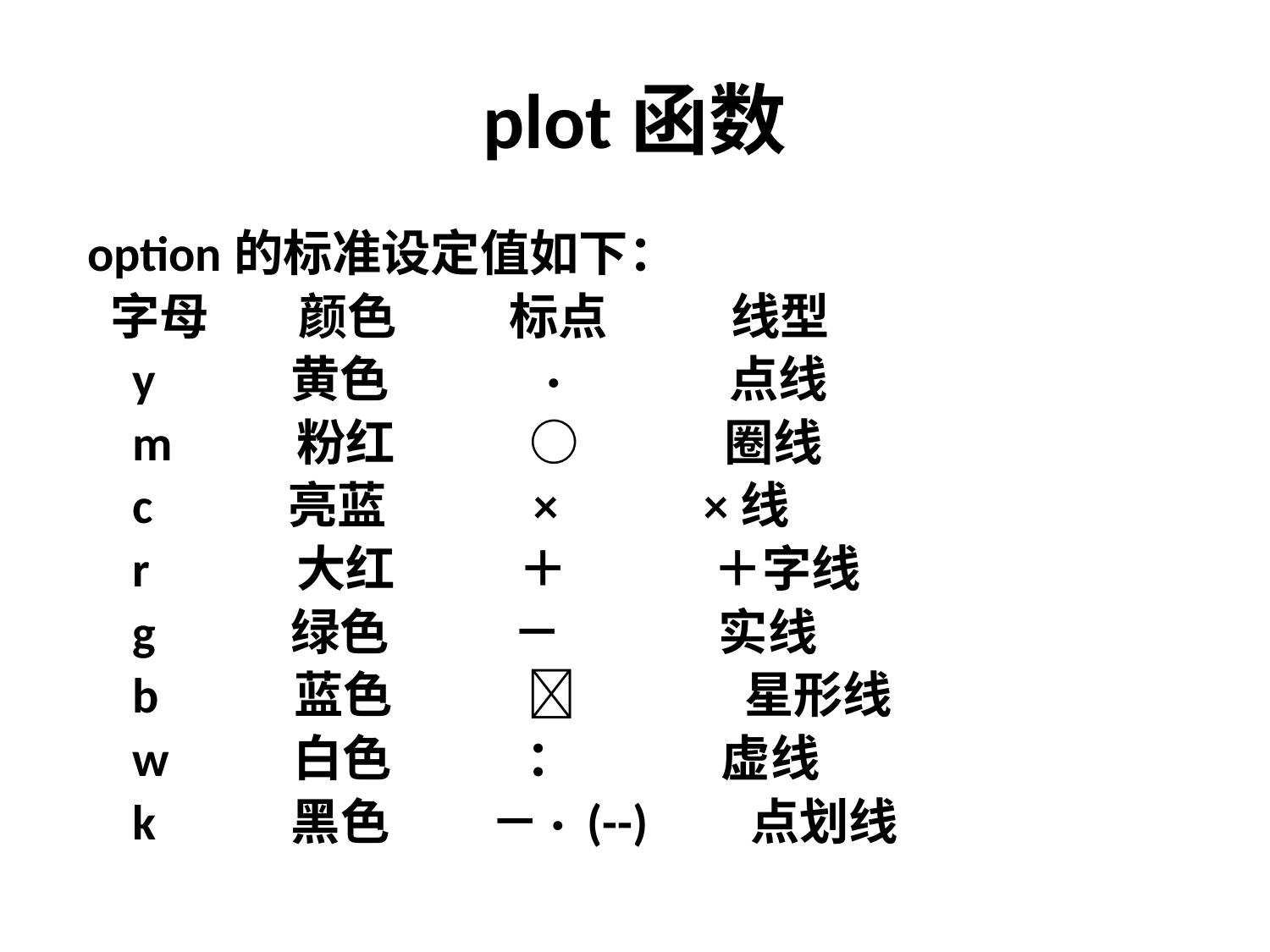

# plot函数
 option的标准设定值如下：
  字母        颜色          标点           线型
     y           黄色             ·              点线
     m          粉红            ○             圈线
     c           亮蓝            ×             ×线
     r            大红           ＋             ＋字线
     g           绿色           －              实线
     b           蓝色            ∗               星形线
     w          白色            ：             虚线
     k           黑色         －·  (--)        点划线